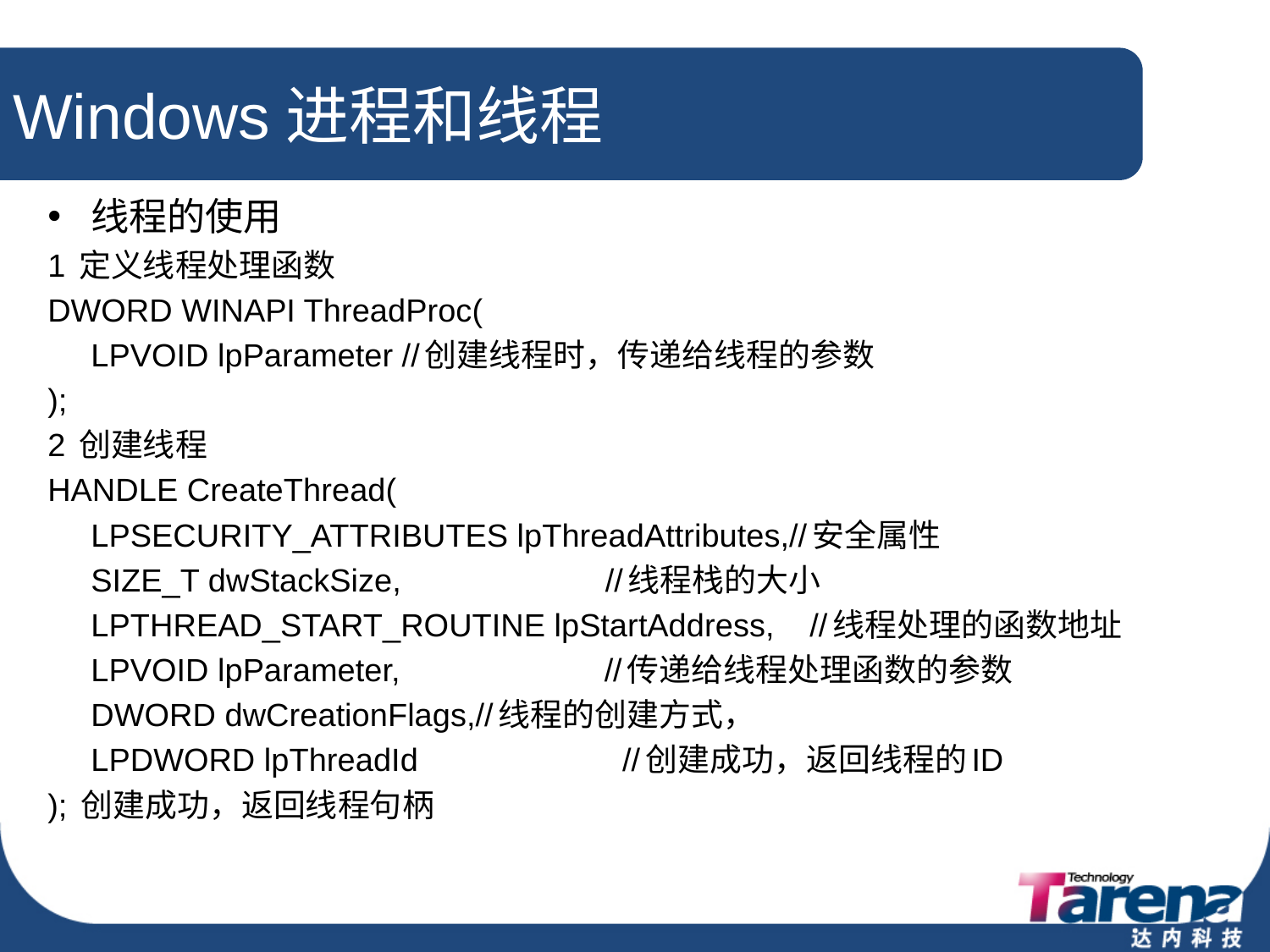

# Windows进程和线程
线程的使用
1 定义线程处理函数
DWORD WINAPI ThreadProc(
  	LPVOID lpParameter //创建线程时，传递给线程的参数
);
2 创建线程
HANDLE CreateThread(
	LPSECURITY_ATTRIBUTES lpThreadAttributes,//安全属性
	SIZE_T dwStackSize,                       //线程栈的大小
	LPTHREAD_START_ROUTINE lpStartAddress,    //线程处理的函数地址
	LPVOID lpParameter,                       //传递给线程处理函数的参数
	DWORD dwCreationFlags,//线程的创建方式，
	LPDWORD lpThreadId                       //创建成功，返回线程的ID
); 创建成功，返回线程句柄